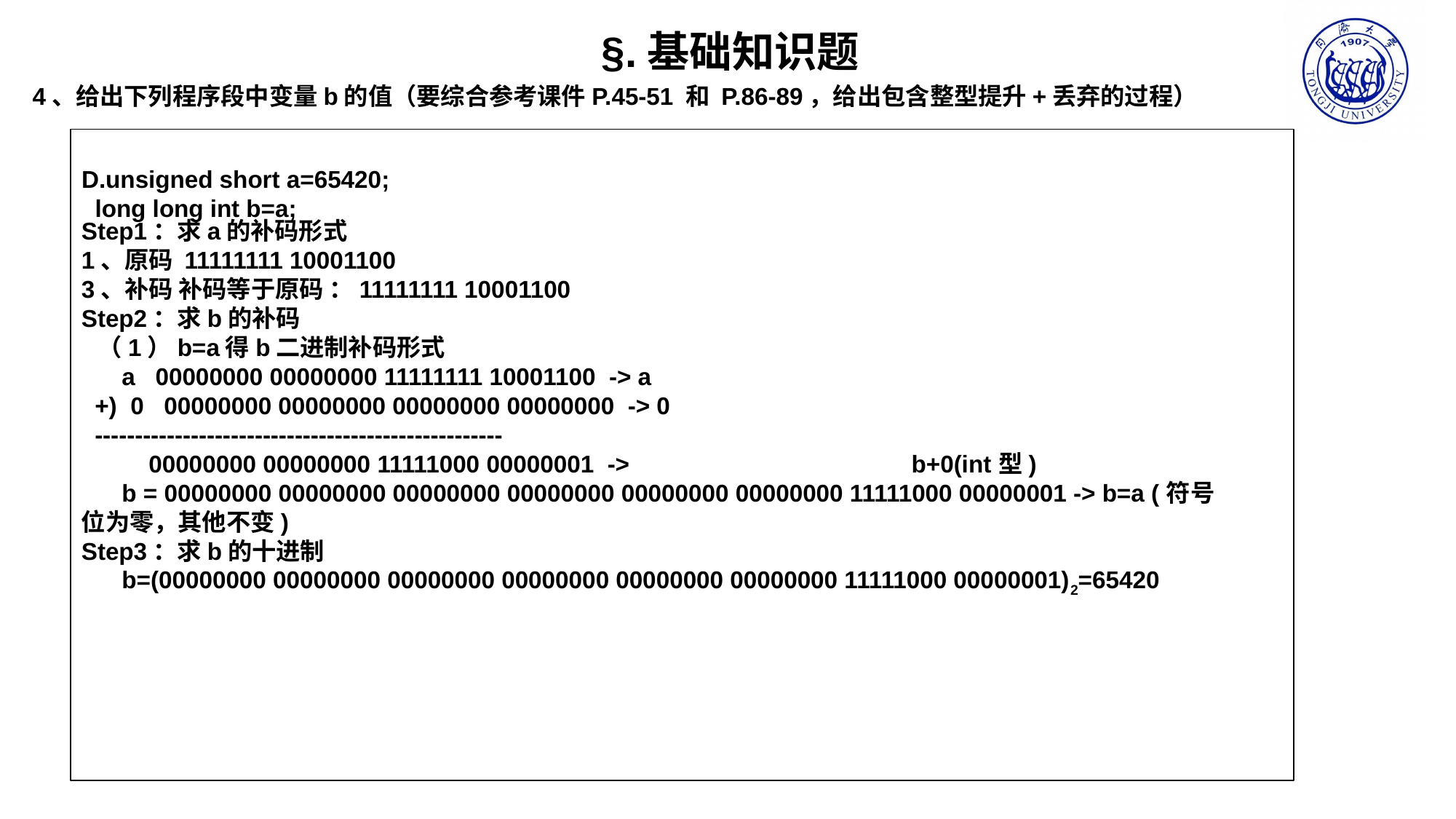

§.基础知识题
4、给出下列程序段中变量b的值（要综合参考课件P.45-51 和 P.86-89，给出包含整型提升+丢弃的过程）

D.unsigned short a=65420;
  long long int b=a;
Step1：求a的补码形式
1、原码 11111111 10001100
3、补码 补码等于原码 ：11111111 10001100
Step2：求b的补码
  （1）b=a得b二进制补码形式
      a   00000000 00000000 11111111 10001100  -> a
  +)  0   00000000 00000000 00000000 00000000  -> 0
  ---------------------------------------------------
          00000000 00000000 11111000 00000001  ->                                          b+0(int型)
      b = 00000000 00000000 00000000 00000000 00000000 00000000 11111000 00000001 -> b=a (符号位为零，其他不变)
Step3：求b的十进制
      b=(00000000 00000000 00000000 00000000 00000000 00000000 11111000 00000001)2=65420